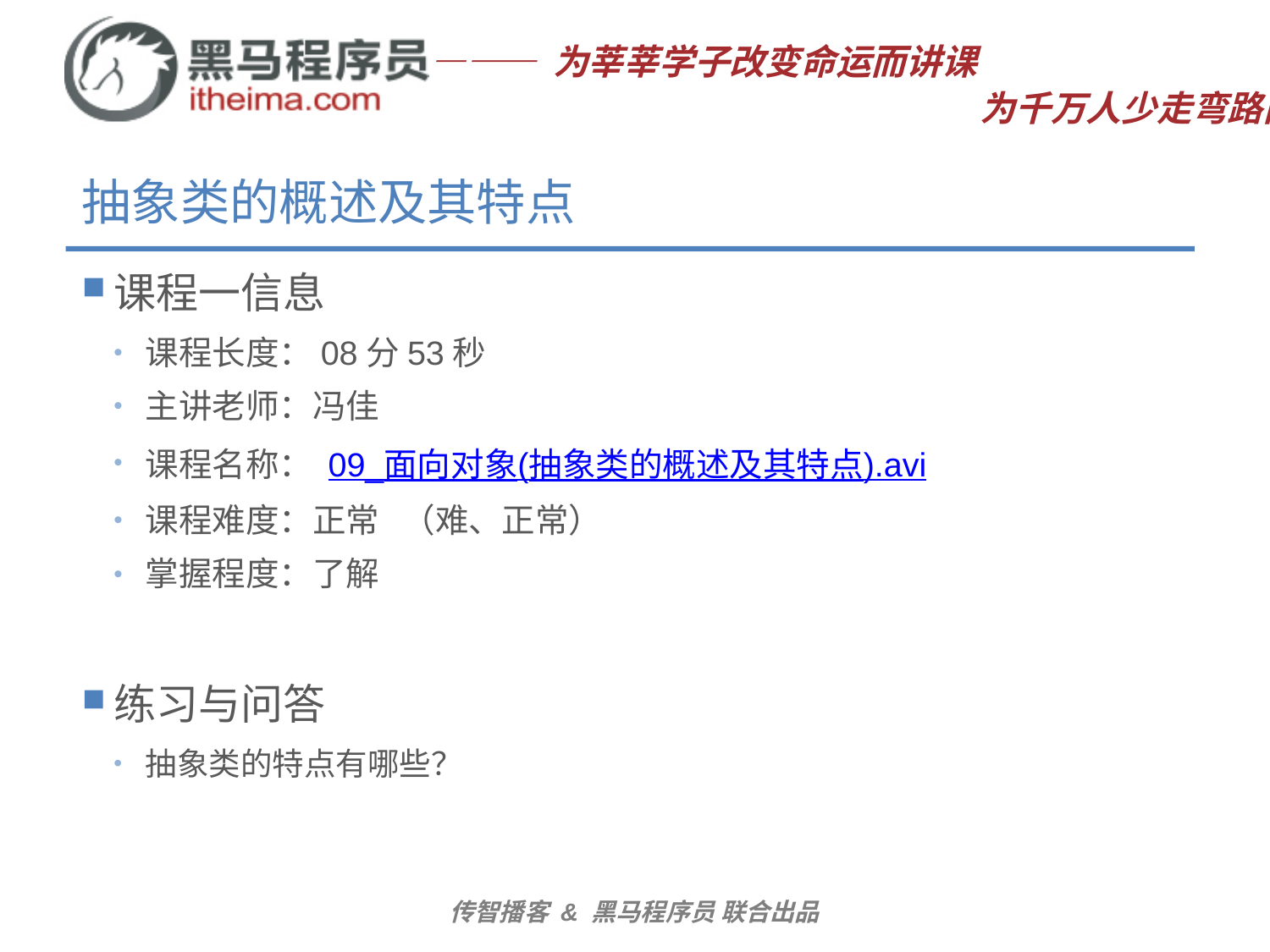

# 抽象类的概述及其特点
课程一信息
课程长度：08分53秒
主讲老师：冯佳
课程名称： 09_面向对象(抽象类的概述及其特点).avi
课程难度：正常   （难、正常）
掌握程度：了解

练习与问答
抽象类的特点有哪些？